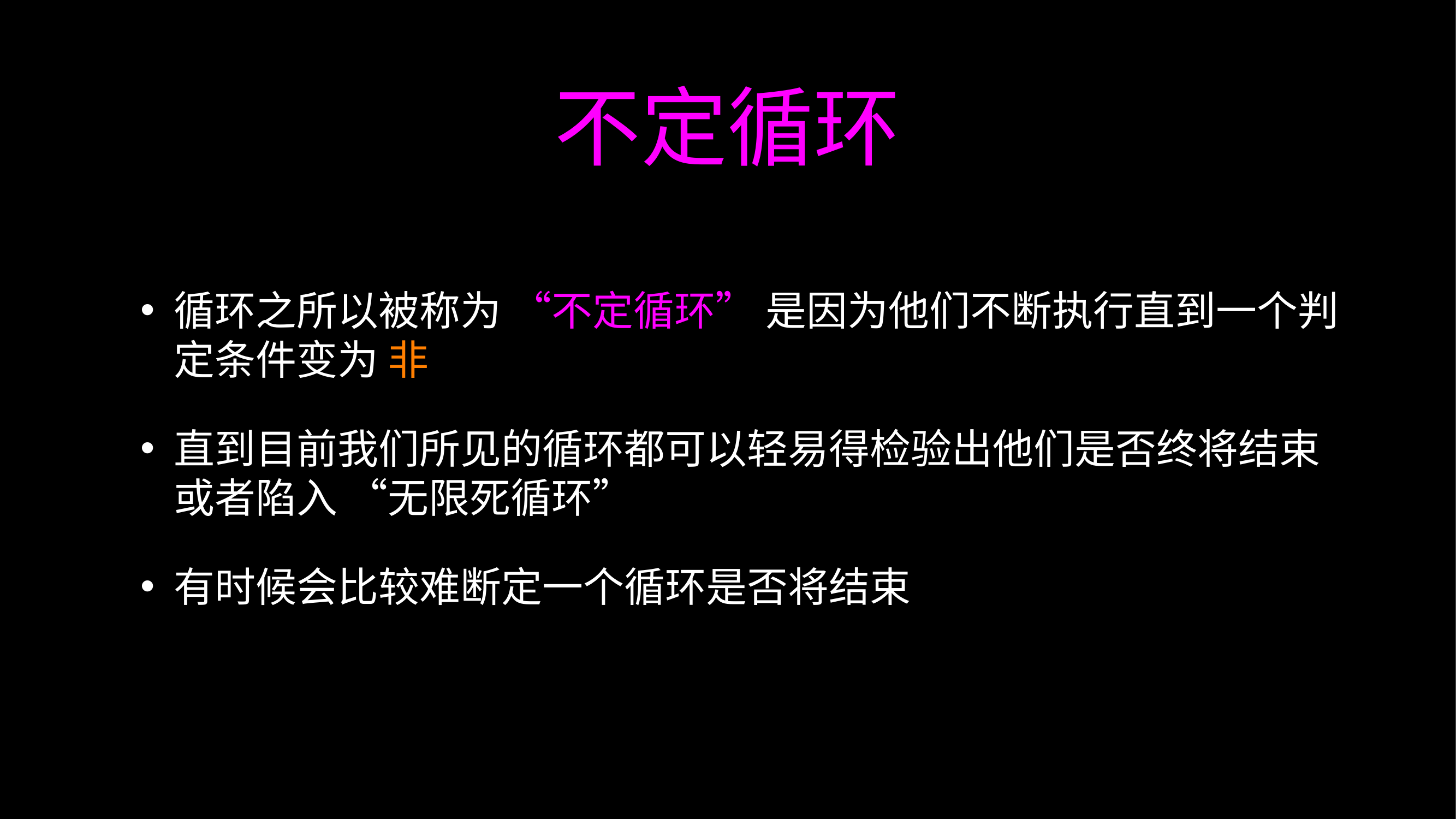

# 不定循环
循环之所以被称为 “不定循环” 是因为他们不断执行直到一个判定条件变为 非
直到目前我们所见的循环都可以轻易得检验出他们是否终将结束或者陷入 “无限死循环”
有时候会比较难断定一个循环是否将结束